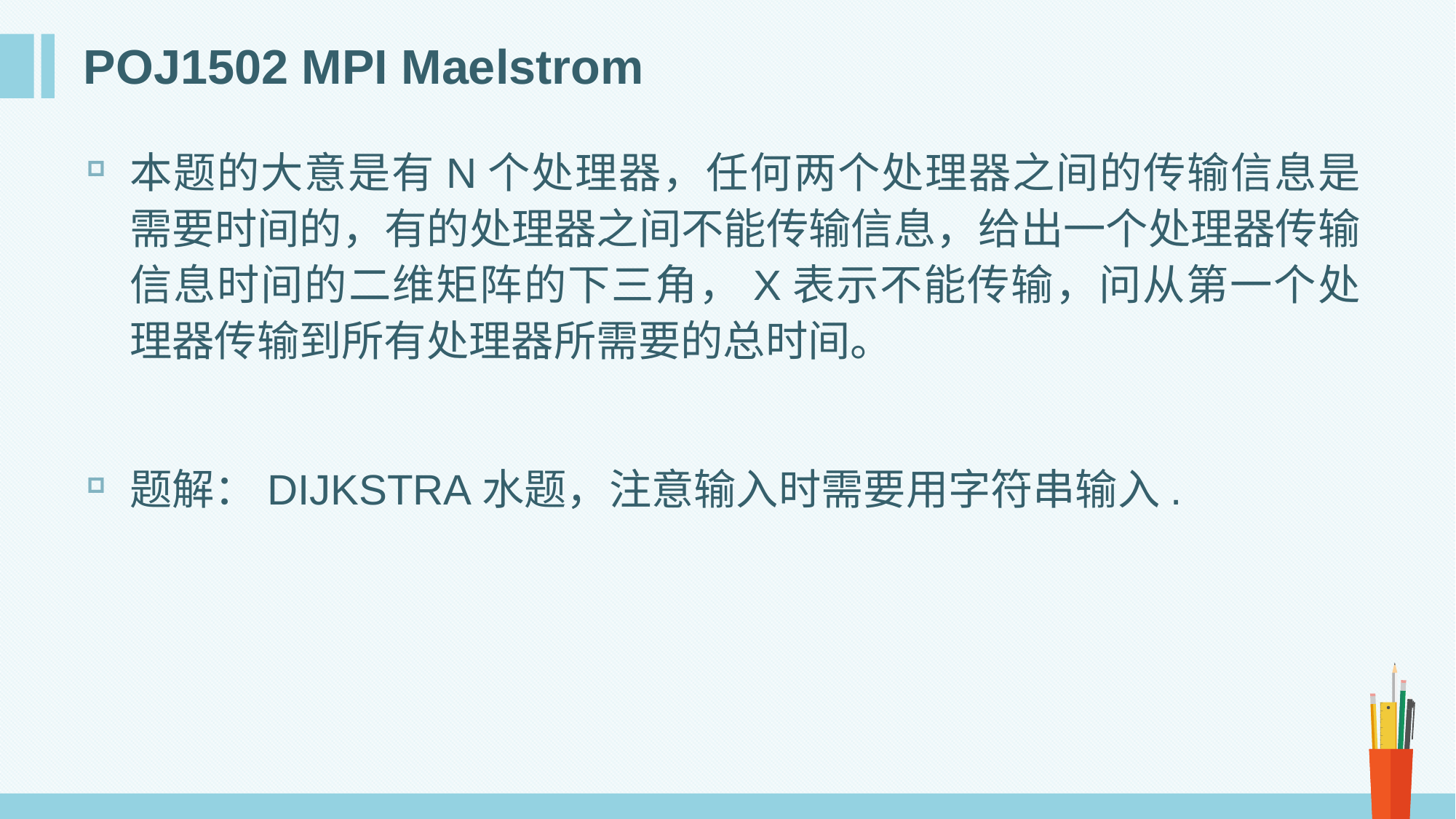

# POJ1502 MPI Maelstrom
本题的大意是有N个处理器，任何两个处理器之间的传输信息是需要时间的，有的处理器之间不能传输信息，给出一个处理器传输信息时间的二维矩阵的下三角，X表示不能传输，问从第一个处理器传输到所有处理器所需要的总时间。

题解：DIJKSTRA水题，注意输入时需要用字符串输入.